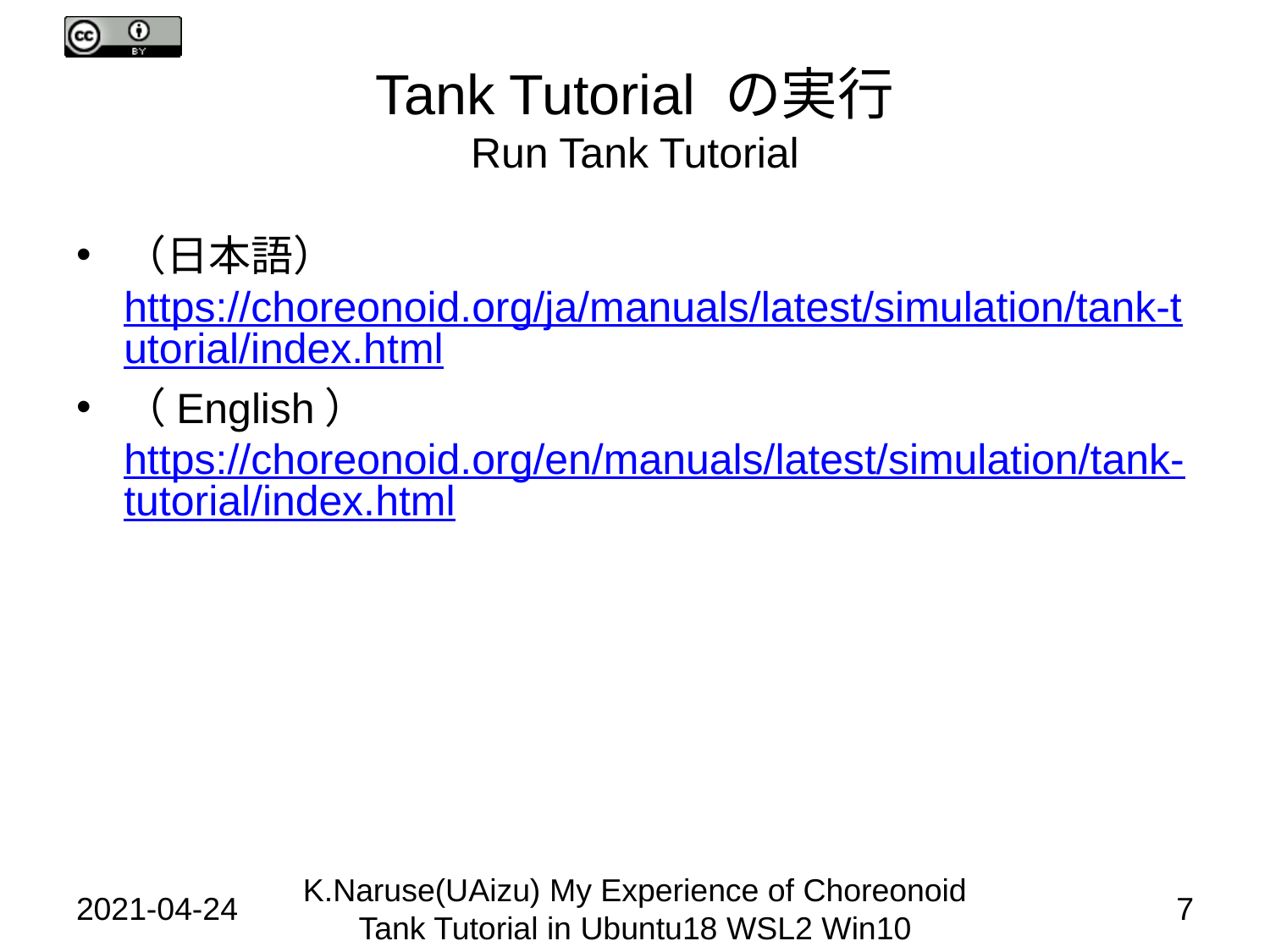

# Tank Tutorial の実行 Run Tank Tutorial
（日本語）https://choreonoid.org/ja/manuals/latest/simulation/tank-tutorial/index.html
（English） https://choreonoid.org/en/manuals/latest/simulation/tank-tutorial/index.html

2021-04-24
K.Naruse(UAizu) My Experience of Choreonoid Tank Tutorial in Ubuntu18 WSL2 Win10
7